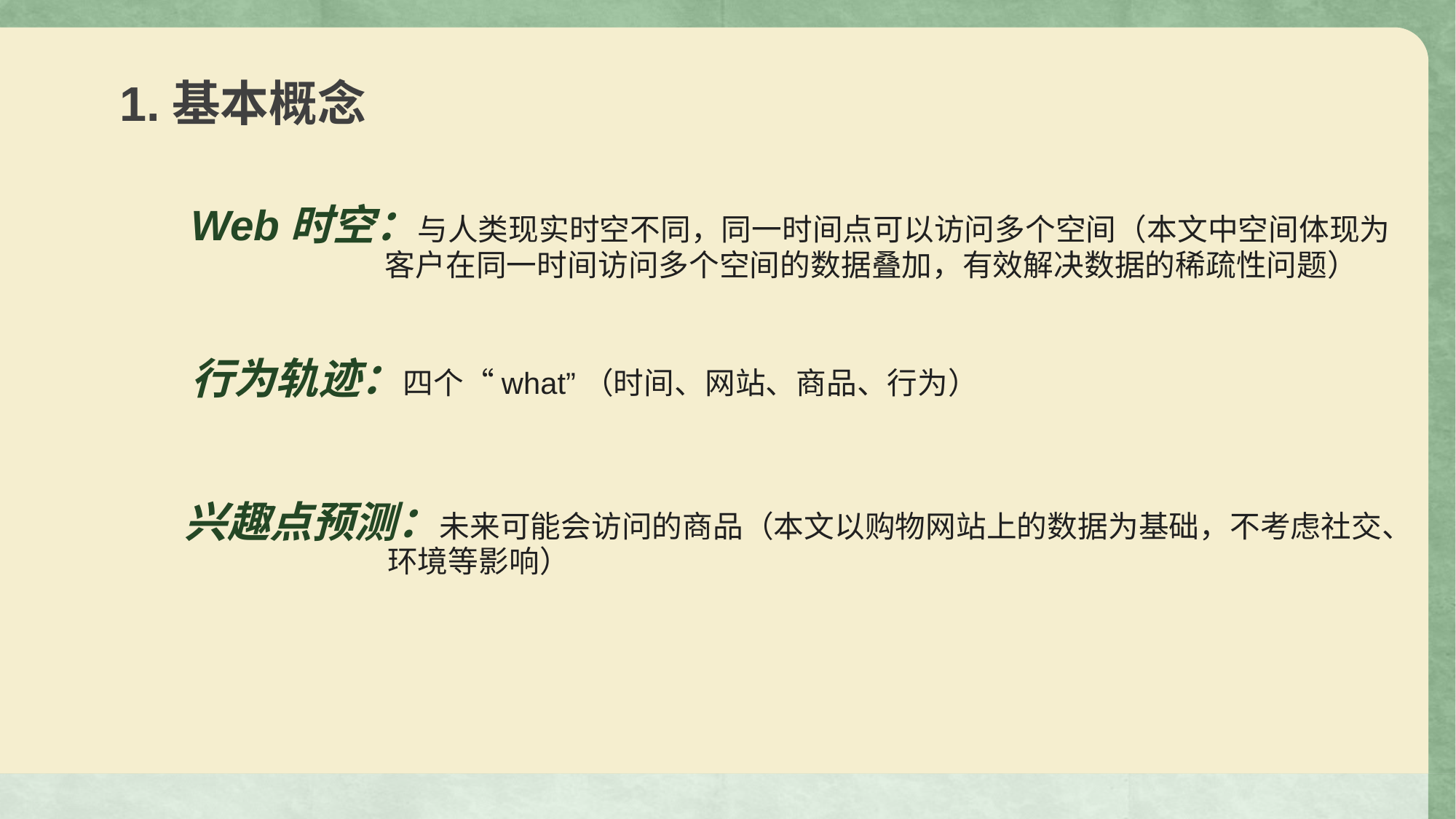

1.基本概念
Web时空：与人类现实时空不同，同一时间点可以访问多个空间（本文中空间体现为
                           客户在同一时间访问多个空间的数据叠加，有效解决数据的稀疏性问题）
行为轨迹：四个“what”（时间、网站、商品、行为）
兴趣点预测：未来可能会访问的商品（本文以购物网站上的数据为基础，不考虑社交、
                             环境等影响）